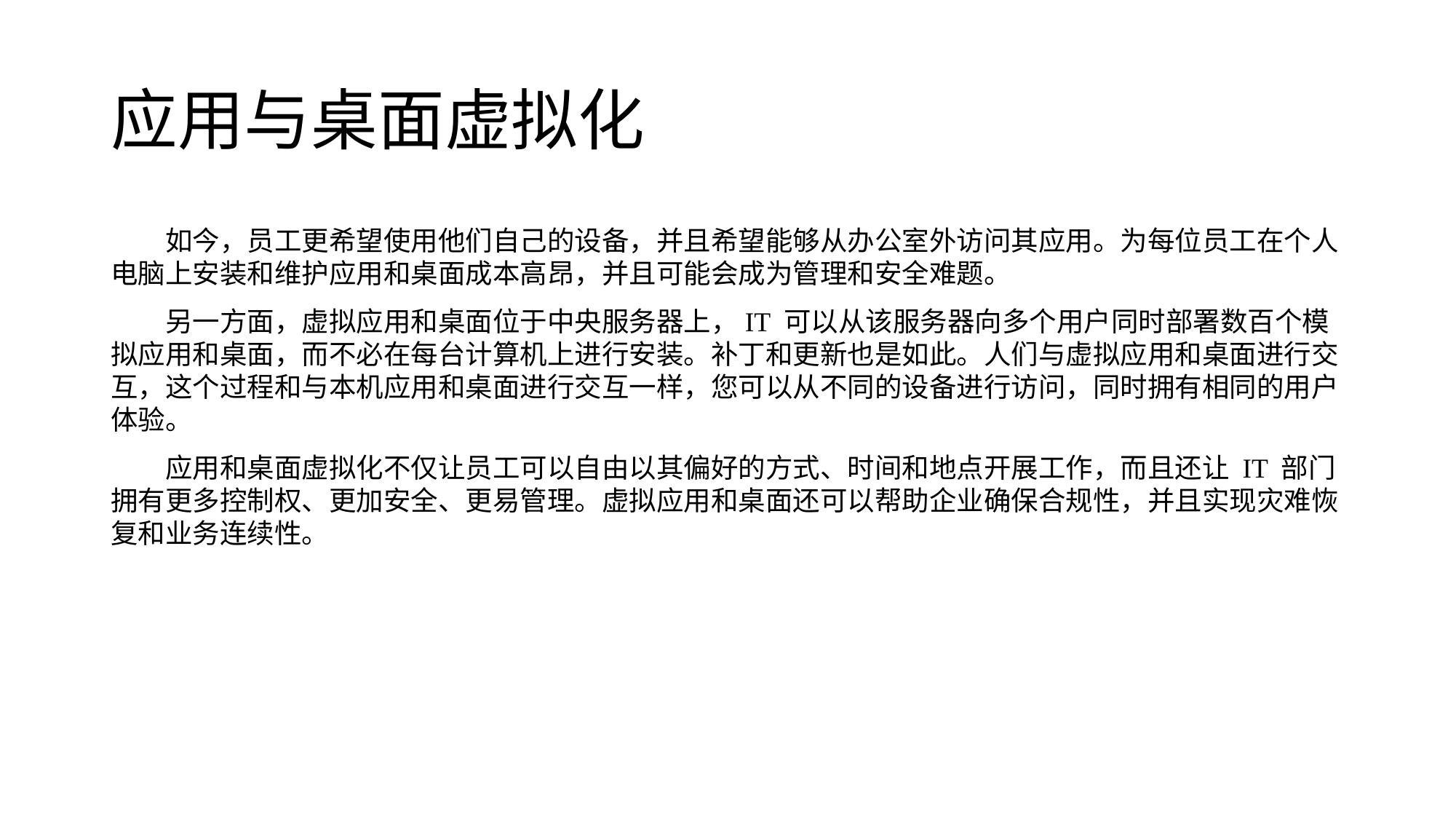

# 应用与桌面虚拟化
如今，员工更希望使用他们自己的设备，并且希望能够从办公室外访问其应用。为每位员工在个人电脑上安装和维护应用和桌面成本高昂，并且可能会成为管理和安全难题。
另一方面，虚拟应用和桌面位于中央服务器上，IT 可以从该服务器向多个用户同时部署数百个模拟应用和桌面，而不必在每台计算机上进行安装。补丁和更新也是如此。人们与虚拟应用和桌面进行交互，这个过程和与本机应用和桌面进行交互一样，您可以从不同的设备进行访问，同时拥有相同的用户体验。
应用和桌面虚拟化不仅让员工可以自由以其偏好的方式、时间和地点开展工作，而且还让 IT 部门拥有更多控制权、更加安全、更易管理。虚拟应用和桌面还可以帮助企业确保合规性，并且实现灾难恢复和业务连续性。